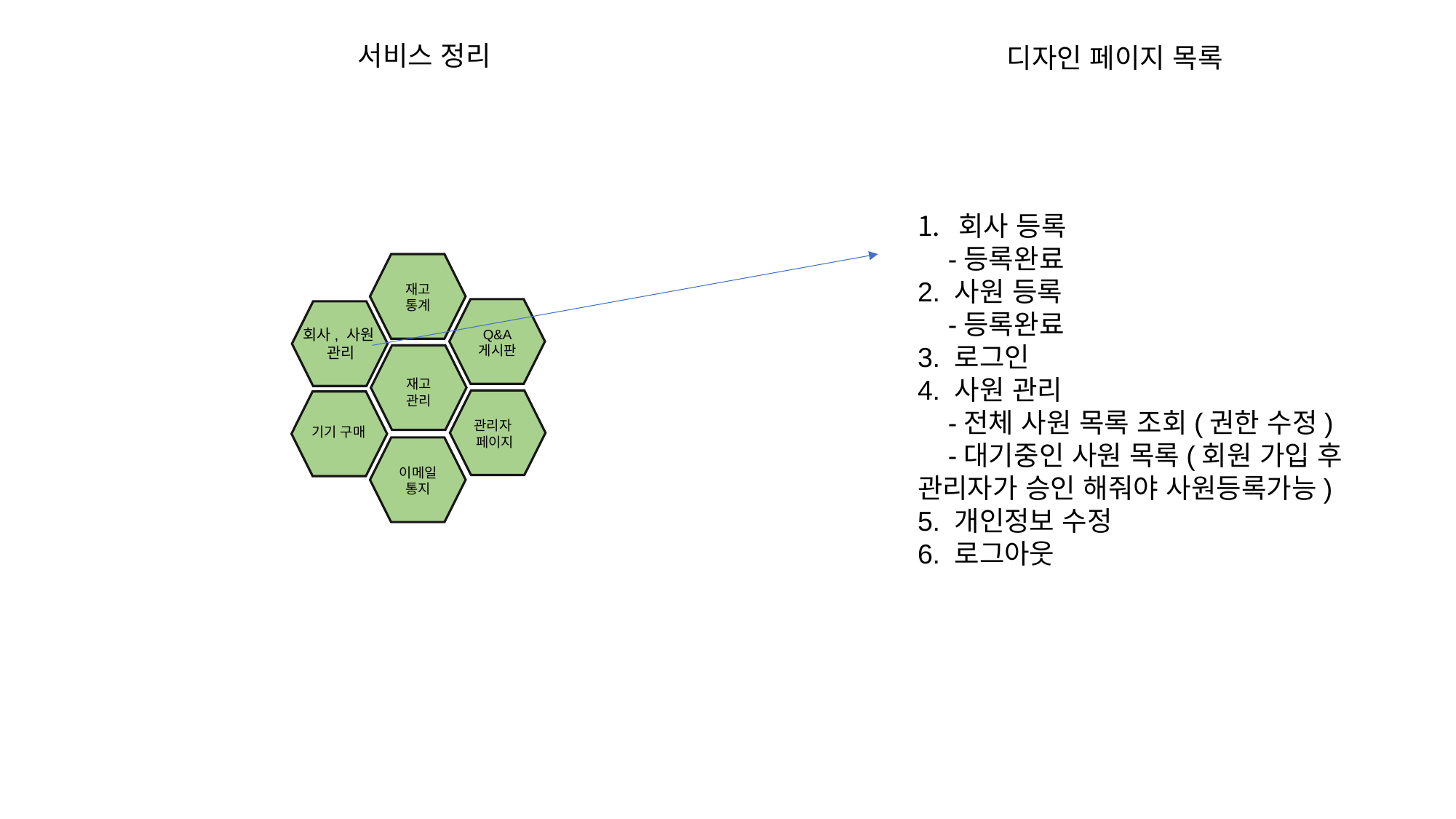

서비스 정리
디자인 페이지 목록
회사 등록
    -등록완료
2. 사원 등록
    -등록완료
3. 로그인
4. 사원 관리
    -전체 사원 목록 조회(권한 수정)
    -대기중인 사원 목록(회원 가입 후 관리자가 승인 해줘야 사원등록가능)
5. 개인정보 수정
6. 로그아웃

재고
통계

회사, 사원
관리
Q&A
게시판

재고
관리

관리자
페이지
기기 구매

이메일
통지